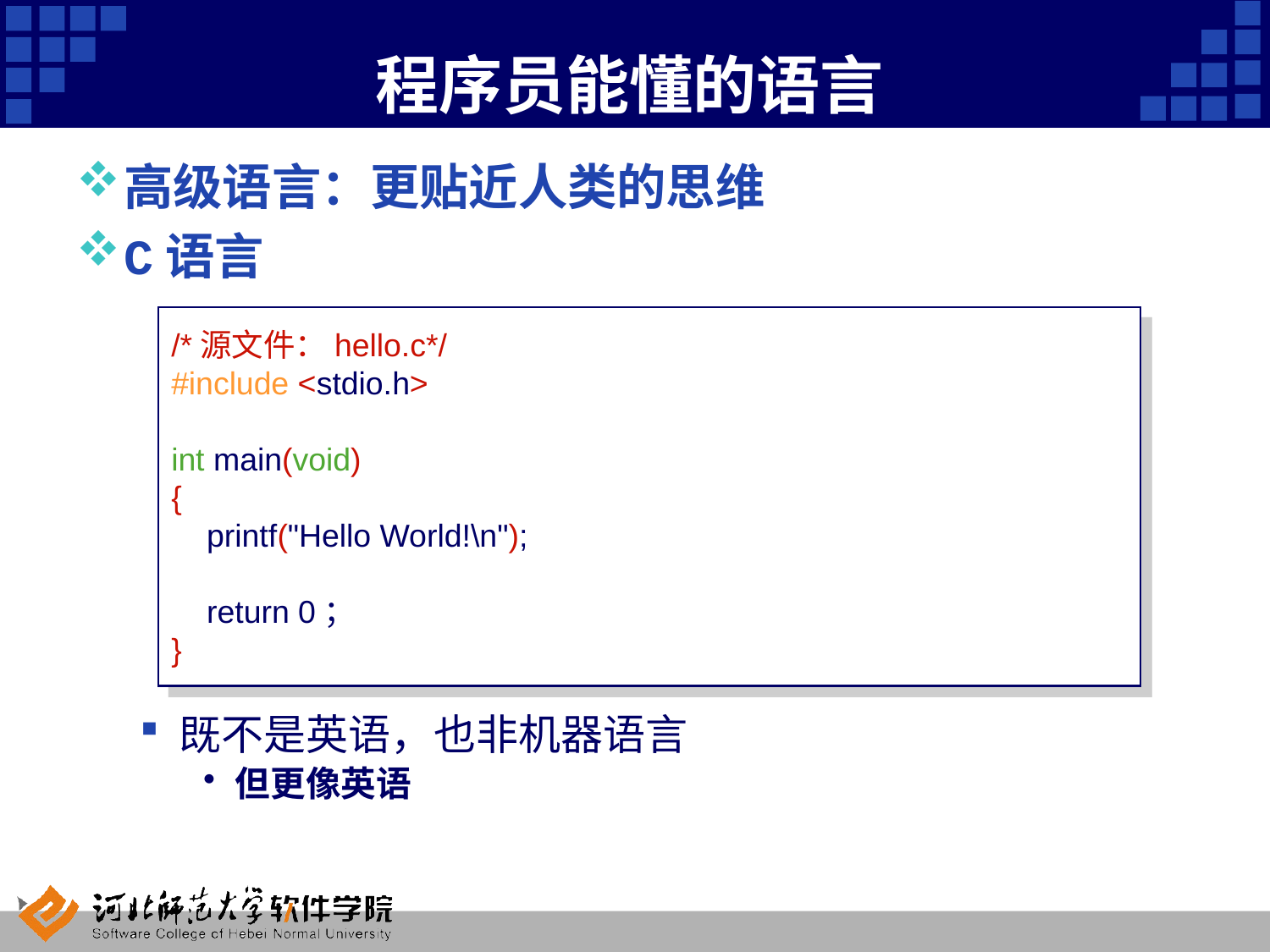

# 程序员能懂的语言
高级语言：更贴近人类的思维
C语言

既不是英语，也非机器语言
但更像英语

/*源文件：hello.c*/
#include <stdio.h>

int main(void)
{
    printf("Hello World!\n");

    return 0；
}